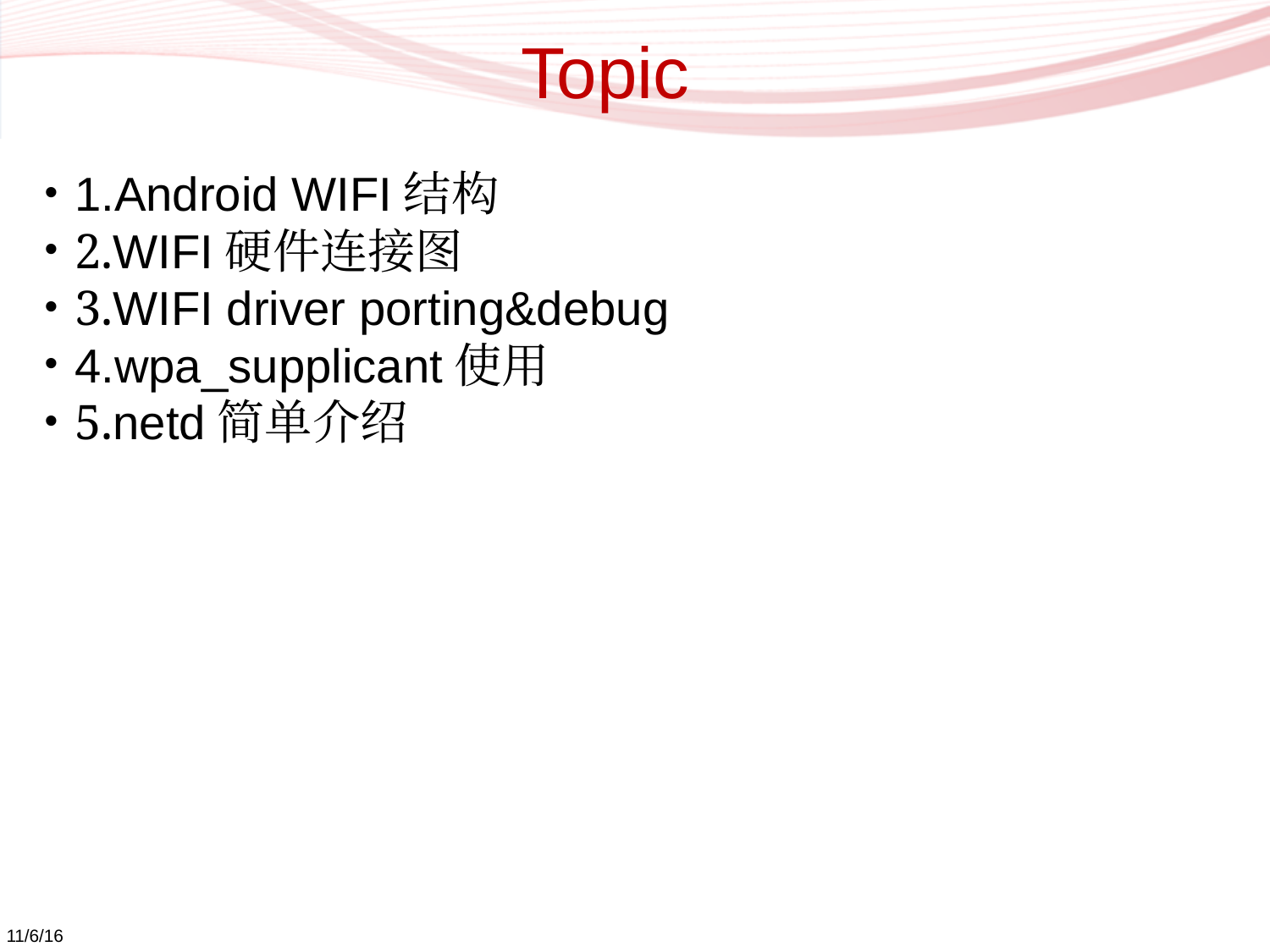

Topic
1.Android WIFI结构
2.WIFI硬件连接图
3.WIFI driver porting&debug
4.wpa_supplicant使用
5.netd简单介绍
11/6/16